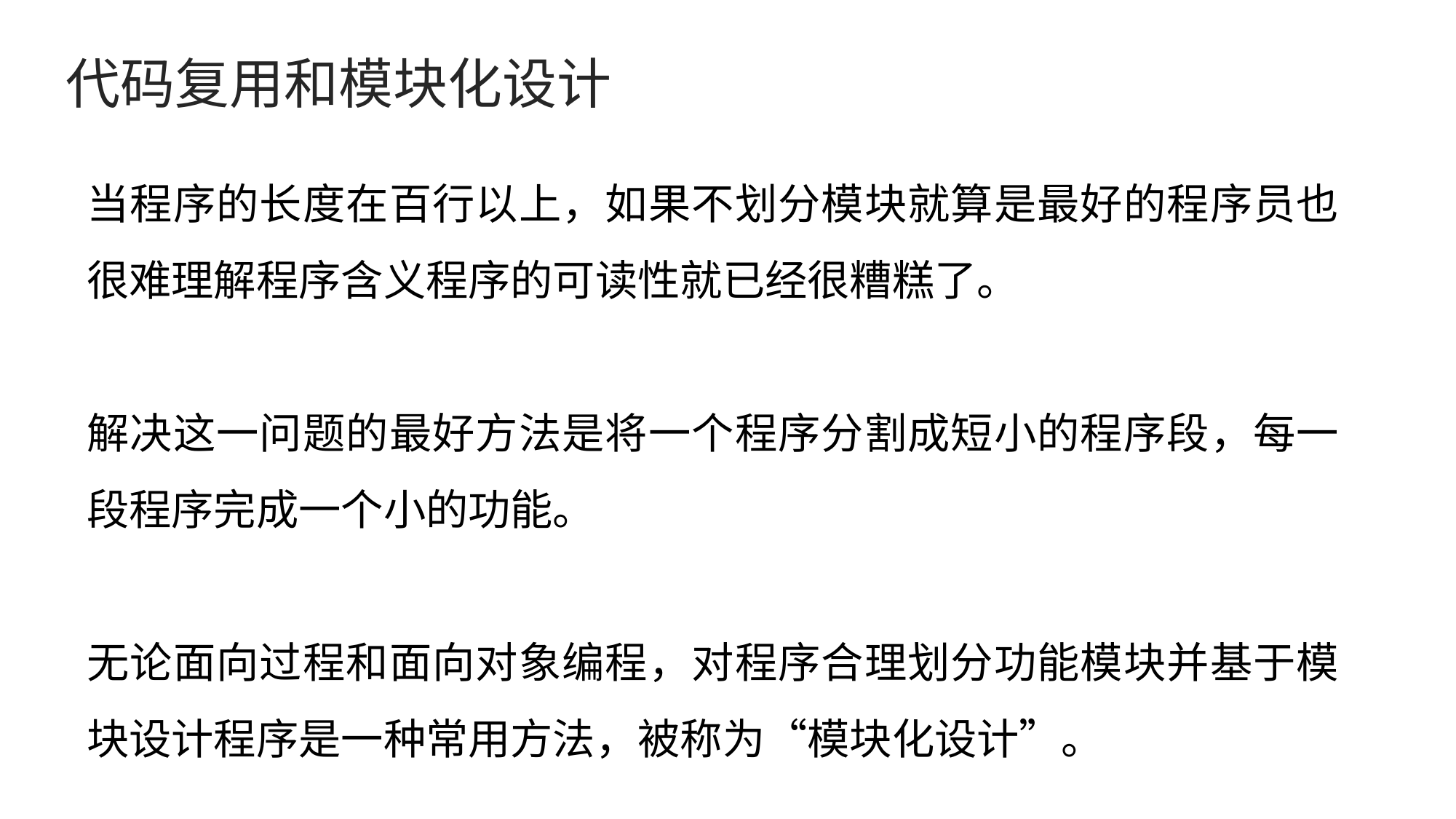

# 代码复用和模块化设计
当程序的长度在百行以上，如果不划分模块就算是最好的程序员也很难理解程序含义程序的可读性就已经很糟糕了。

解决这一问题的最好方法是将一个程序分割成短小的程序段，每一段程序完成一个小的功能。

无论面向过程和面向对象编程，对程序合理划分功能模块并基于模块设计程序是一种常用方法，被称为“模块化设计”。